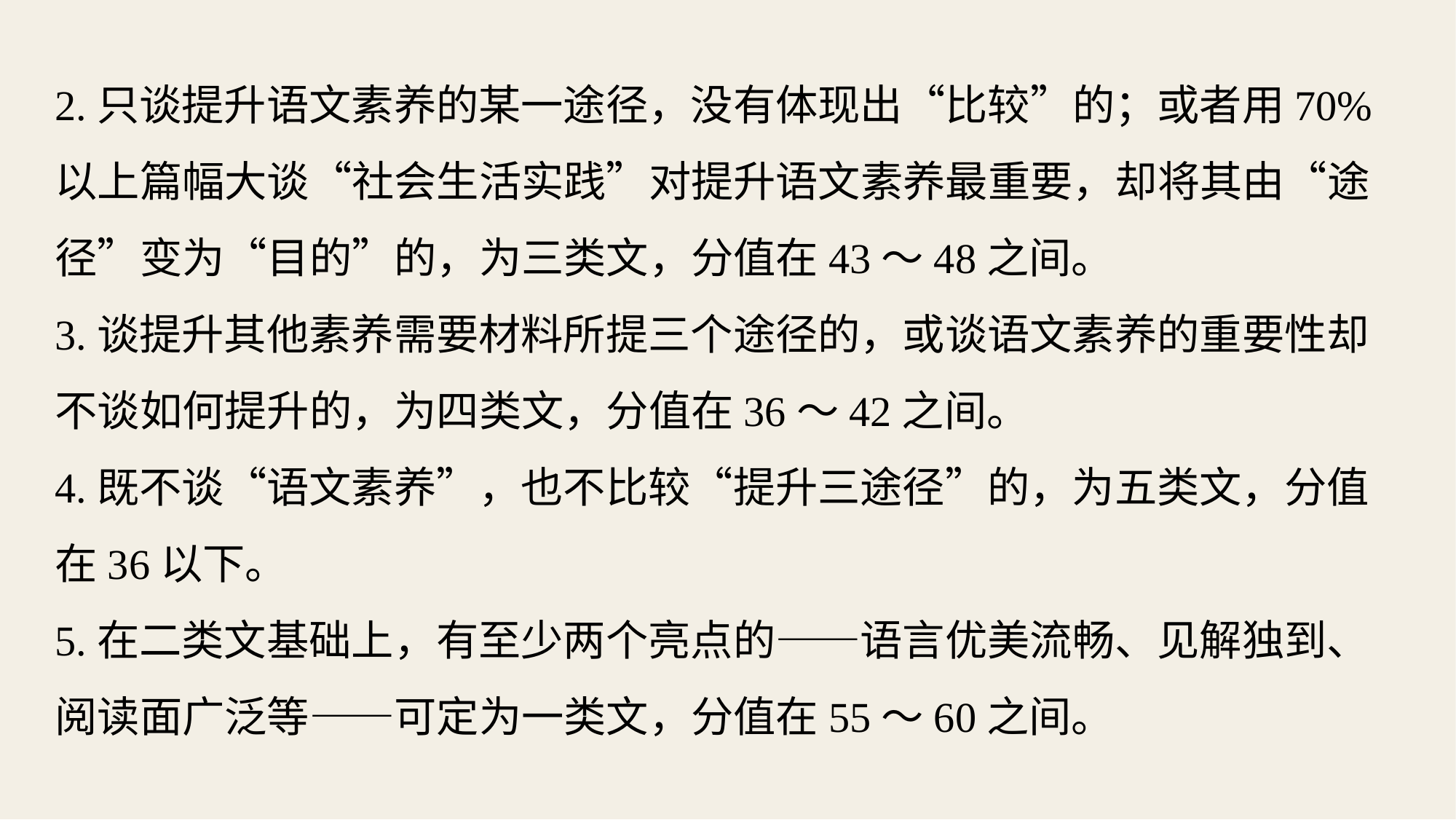

2.只谈提升语文素养的某一途径，没有体现出“比较”的；或者用70%以上篇幅大谈“社会生活实践”对提升语文素养最重要，却将其由“途径”变为“目的”的，为三类文，分值在43～48之间。
3.谈提升其他素养需要材料所提三个途径的，或谈语文素养的重要性却不谈如何提升的，为四类文，分值在36～42之间。
4.既不谈“语文素养”，也不比较“提升三途径”的，为五类文，分值在36以下。
5.在二类文基础上，有至少两个亮点的——语言优美流畅、见解独到、阅读面广泛等——可定为一类文，分值在55～60之间。